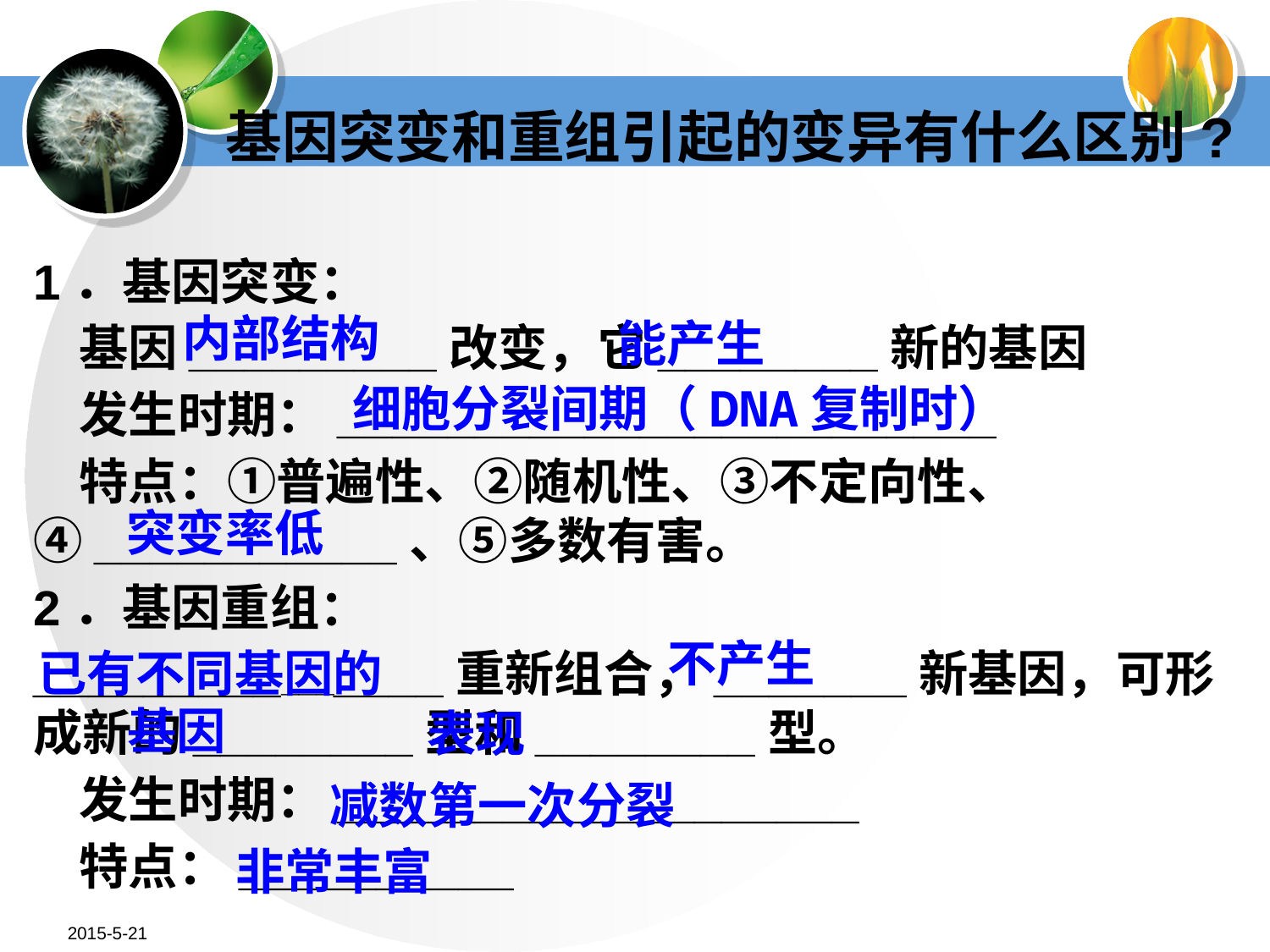

基因突变和重组引起的变异有什么区别?
1．基因突变：
   基因_________改变，它________新的基因
   发生时期：________________________
   特点：①普遍性、②随机性、③不定向性、
④___________、⑤多数有害。
2．基因重组：
________________重新组合，_______新基因，可形成新的________型和________型。
   发生时期：___________________
   特点：__________
内部结构
能产生
细胞分裂间期（DNA复制时）
突变率低
不产生
已有不同基因的
基因
表现
减数第一次分裂
非常丰富

2015-5-21